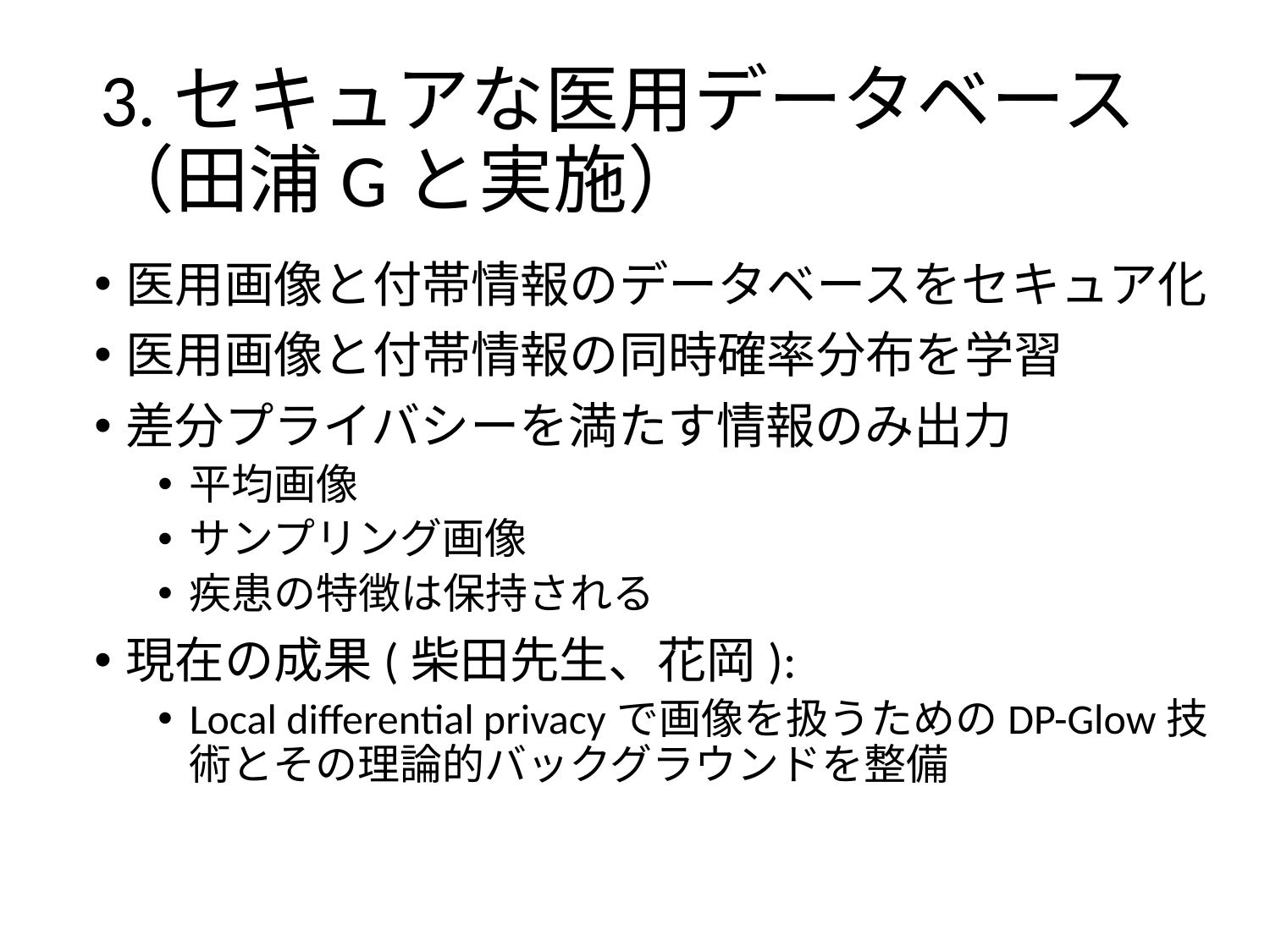

# 3.セキュアな医用データベース （田浦Gと実施）
医用画像と付帯情報のデータベースをセキュア化
医用画像と付帯情報の同時確率分布を学習
差分プライバシーを満たす情報のみ出力
平均画像
サンプリング画像
疾患の特徴は保持される
現在の成果(柴田先生、花岡):
Local differential privacyで画像を扱うためのDP-Glow技術とその理論的バックグラウンドを整備